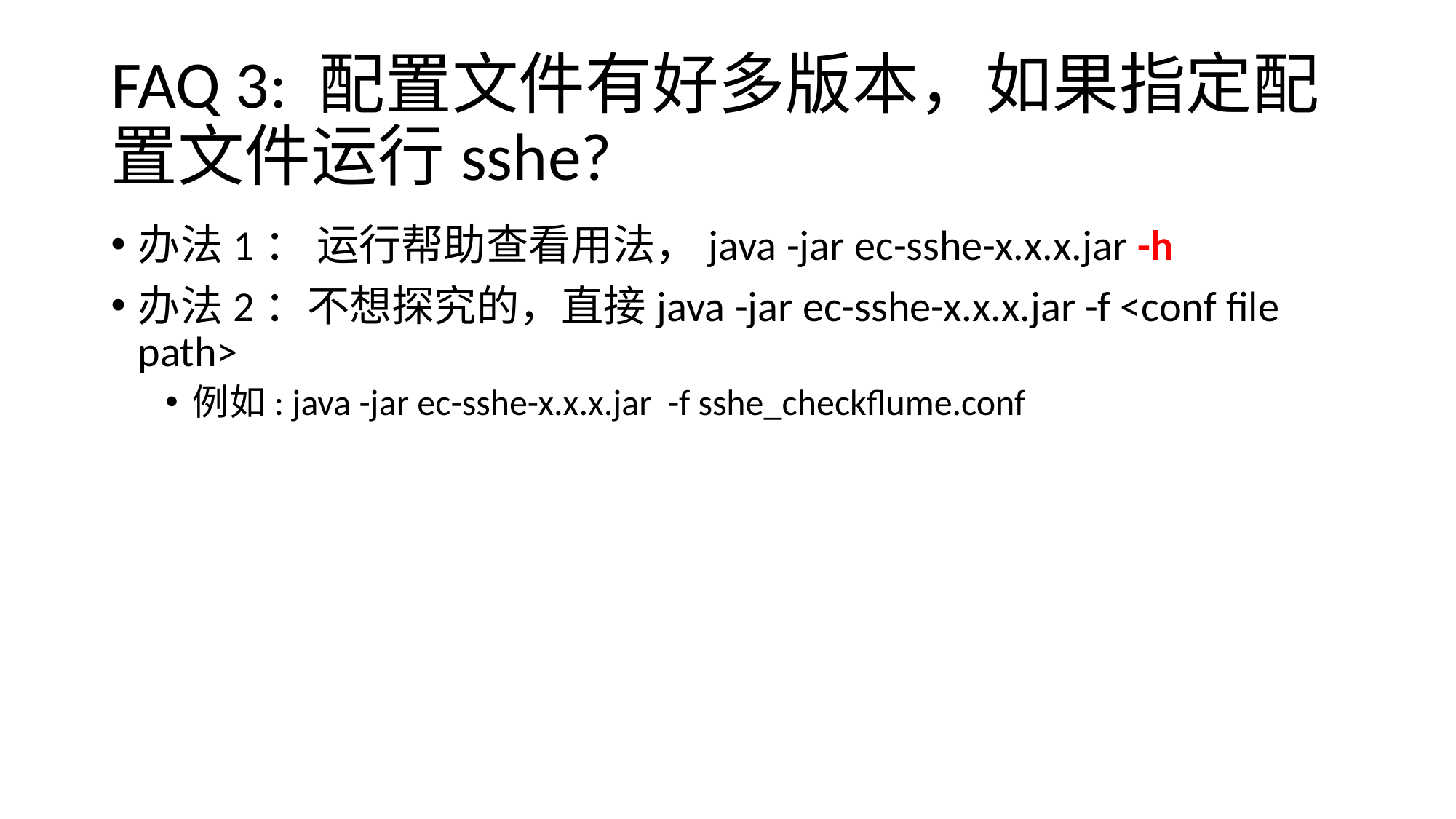

# FAQ 3: 配置文件有好多版本，如果指定配置文件运行sshe?
办法1： 运行帮助查看用法，java -jar ec-sshe-x.x.x.jar -h
办法2：不想探究的，直接java -jar ec-sshe-x.x.x.jar -f <conf file path>
例如: java -jar ec-sshe-x.x.x.jar  -f sshe_checkflume.conf